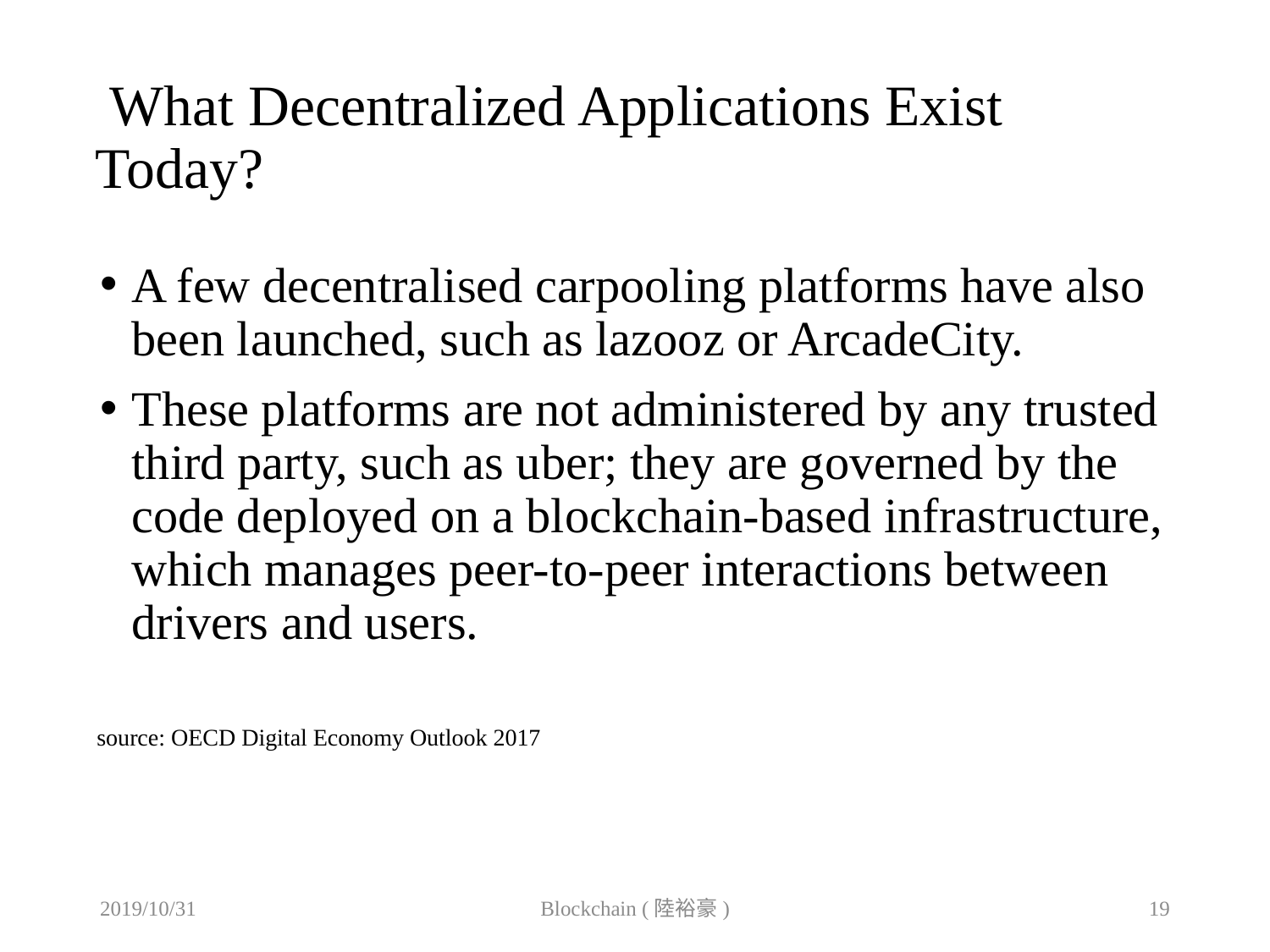

# What Decentralized Applications Exist Today?
A few decentralised carpooling platforms have also been launched, such as lazooz or ArcadeCity.
These platforms are not administered by any trusted third party, such as uber; they are governed by the code deployed on a blockchain-based infrastructure, which manages peer-to-peer interactions between drivers and users.
source: OECD Digital Economy Outlook 2017
2019/10/31
Blockchain (陸裕豪)
19